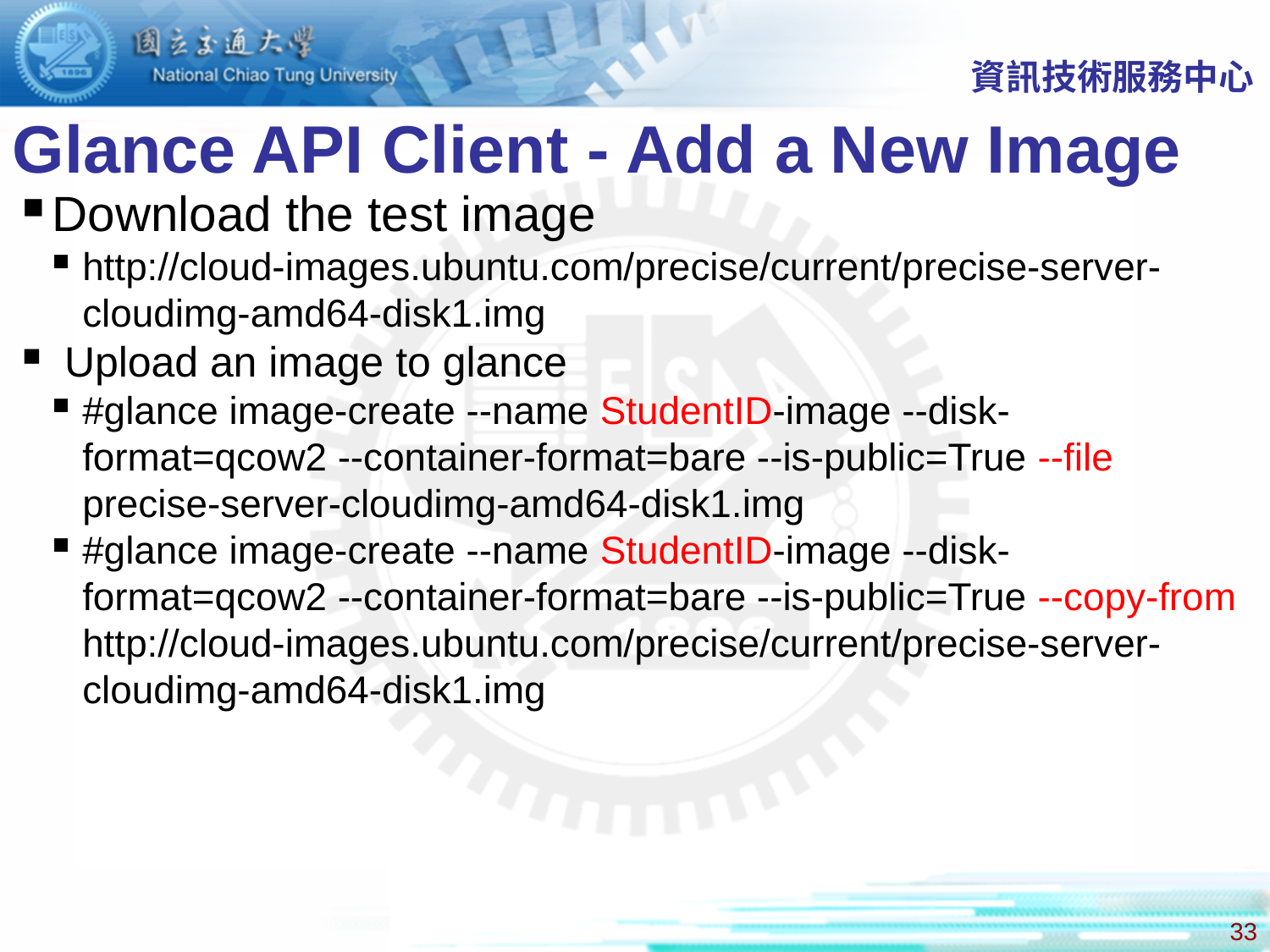

資訊技術服務中心
Glance API Client - Add a New Image
Download the test image
http://cloud-images.ubuntu.com/precise/current/precise-server-cloudimg-amd64-disk1.img
 Upload an image to glance
#glance image-create --name StudentID-image --disk-format=qcow2 --container-format=bare --is-public=True --file precise-server-cloudimg-amd64-disk1.img
#glance image-create --name StudentID-image --disk-format=qcow2 --container-format=bare --is-public=True --copy-from http://cloud-images.ubuntu.com/precise/current/precise-server-cloudimg-amd64-disk1.img